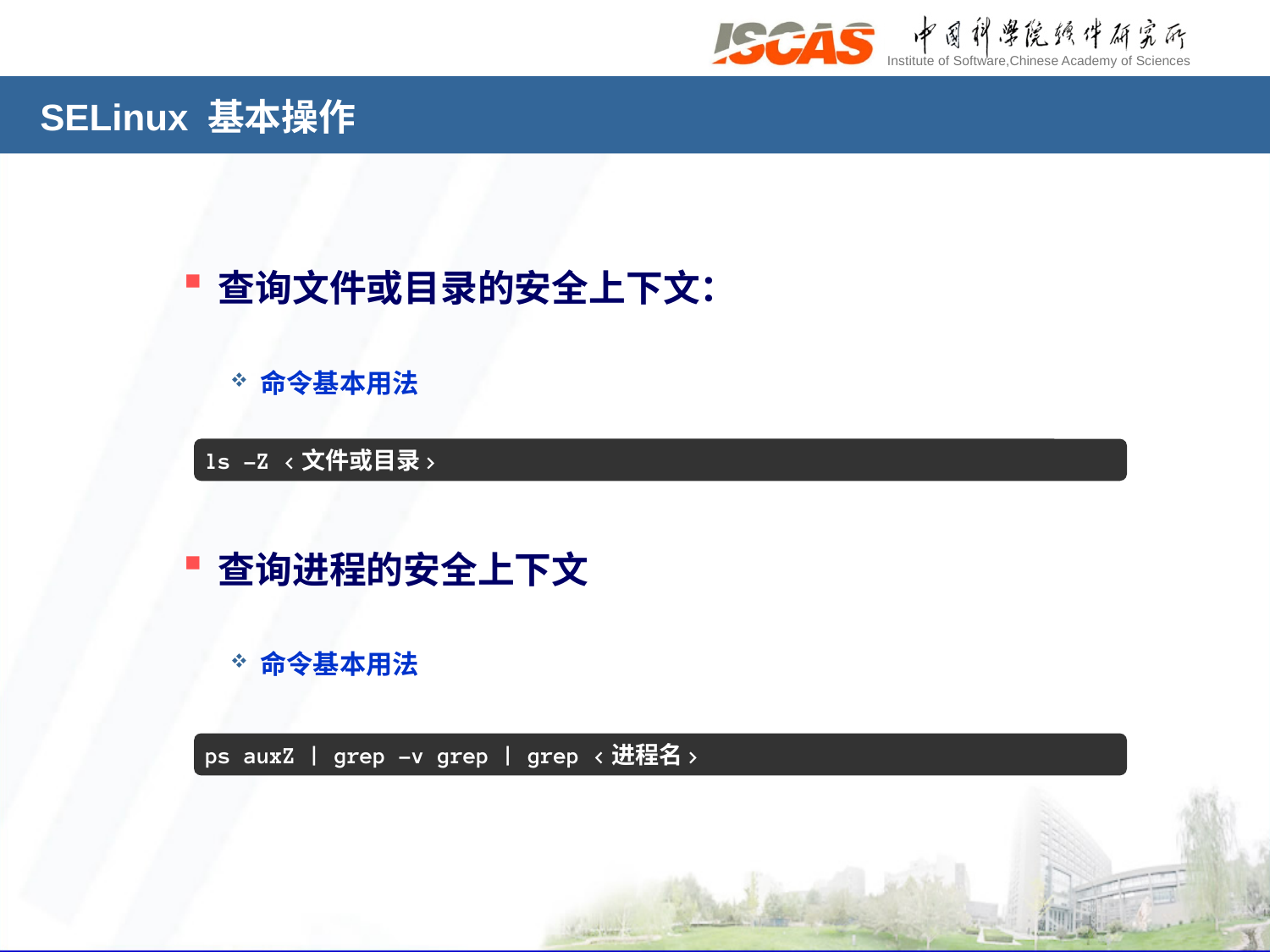

# SELinux 基本操作
查询文件或目录的安全上下文：

命令基本用法

查询进程的安全上下文

命令基本用法

ls -Z <文件或目录>
ps auxZ | grep -v grep | grep <进程名>